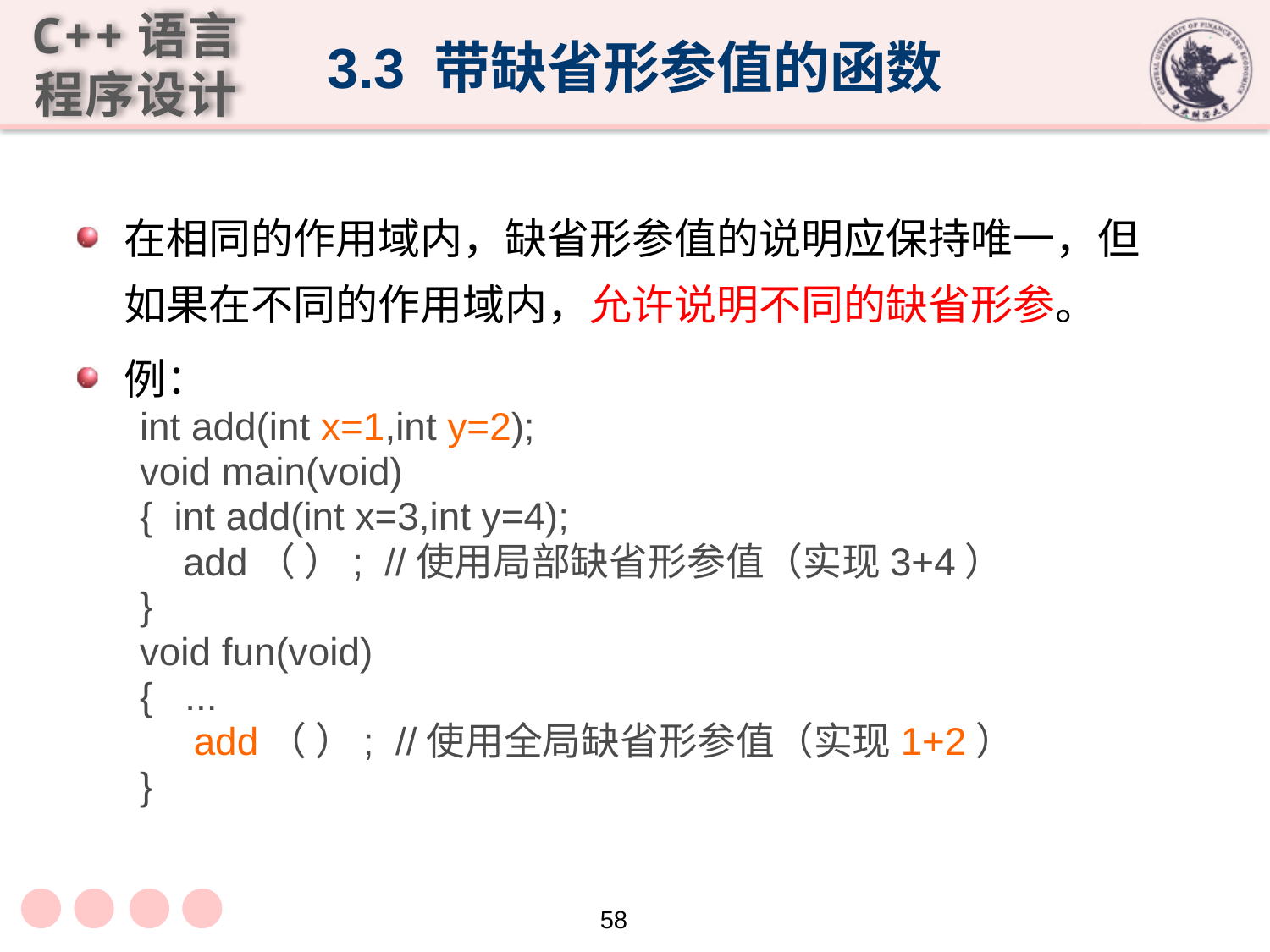

3.3 带缺省形参值的函数
在相同的作用域内，缺省形参值的说明应保持唯一，但如果在不同的作用域内，允许说明不同的缺省形参。
例：
int add(int x=1,int y=2);
void main(void)
{  int add(int x=3,int y=4);
    add（ ）;  //使用局部缺省形参值（实现3+4）
}
void fun(void)
{   ...
     add（ ）;  //使用全局缺省形参值（实现1+2）
}
58